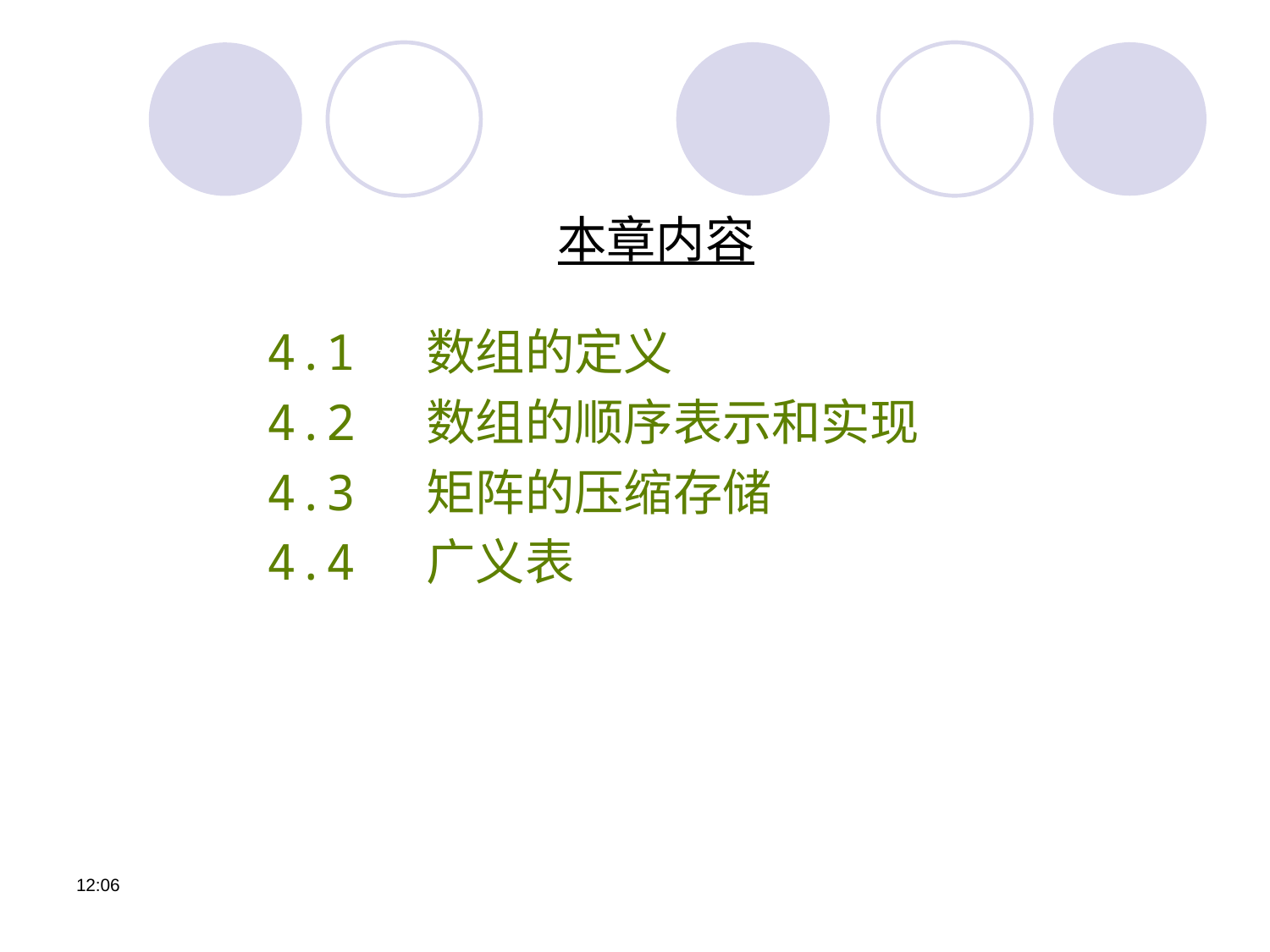

本章内容

4.1  数组的定义
4.2  数组的顺序表示和实现
4.3  矩阵的压缩存储
4.4  广义表
12:06